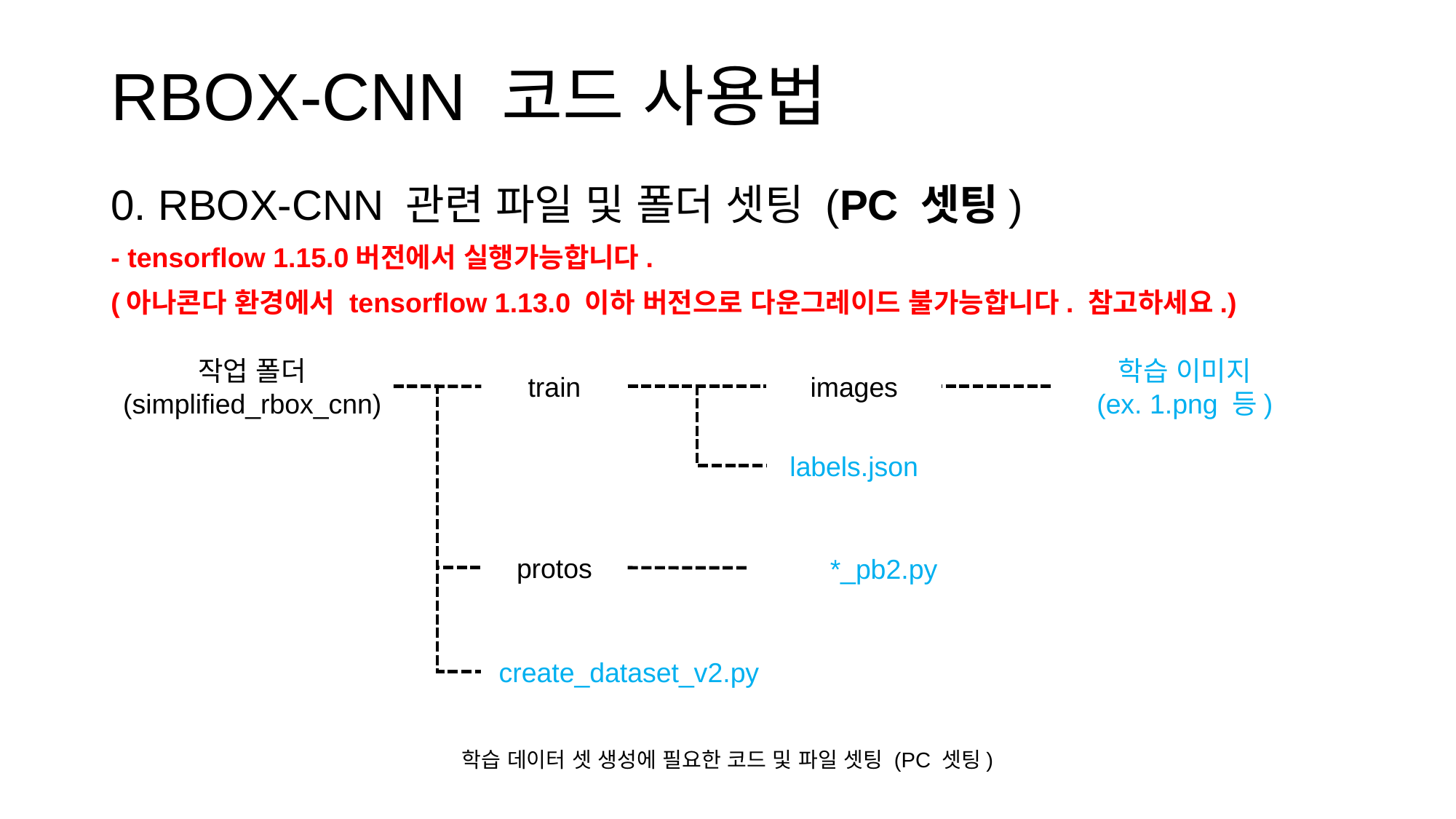

# RBOX-CNN 코드 사용법
0. RBOX-CNN 관련 파일 및 폴더 셋팅 (PC 셋팅)
- tensorflow 1.15.0버전에서 실행가능합니다.
(아나콘다 환경에서 tensorflow 1.13.0 이하 버전으로 다운그레이드 불가능합니다. 참고하세요.)
학습 이미지
(ex. 1.png 등)
작업 폴더
(simplified_rbox_cnn)
train
images
labels.json
protos
*_pb2.py
create_dataset_v2.py
학습 데이터 셋 생성에 필요한 코드 및 파일 셋팅 (PC 셋팅)